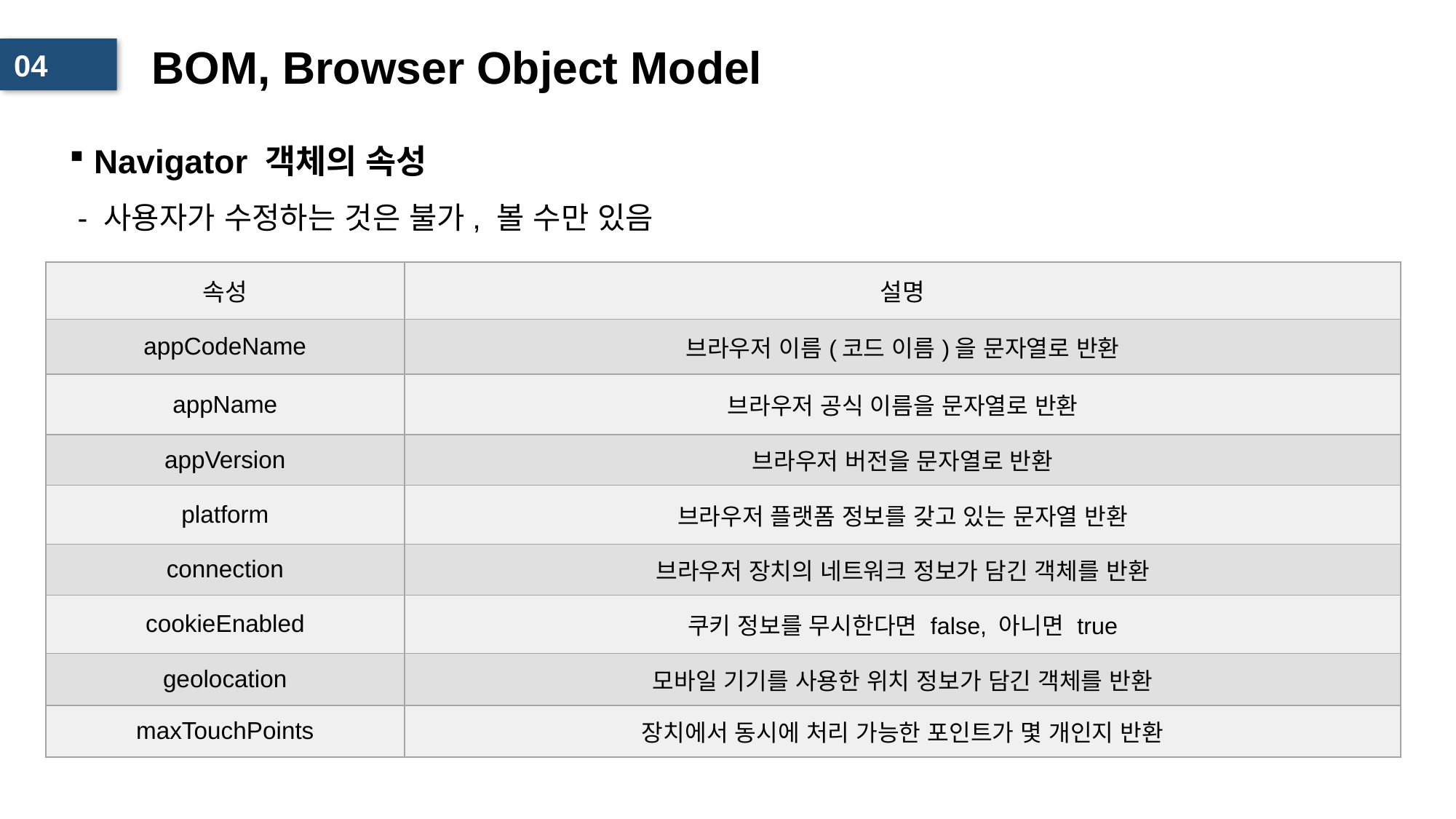

# BOM, Browser Object Model
04
 Navigator 객체의 속성
 - 사용자가 수정하는 것은 불가, 볼 수만 있음
| 속성 | 설명 |
| --- | --- |
| appCodeName | 브라우저 이름(코드 이름)을 문자열로 반환 |
| appName | 브라우저 공식 이름을 문자열로 반환 |
| appVersion | 브라우저 버전을 문자열로 반환 |
| platform | 브라우저 플랫폼 정보를 갖고 있는 문자열 반환 |
| connection | 브라우저 장치의 네트워크 정보가 담긴 객체를 반환 |
| cookieEnabled | 쿠키 정보를 무시한다면 false, 아니면 true |
| geolocation | 모바일 기기를 사용한 위치 정보가 담긴 객체를 반환 |
| maxTouchPoints | 장치에서 동시에 처리 가능한 포인트가 몇 개인지 반환 |